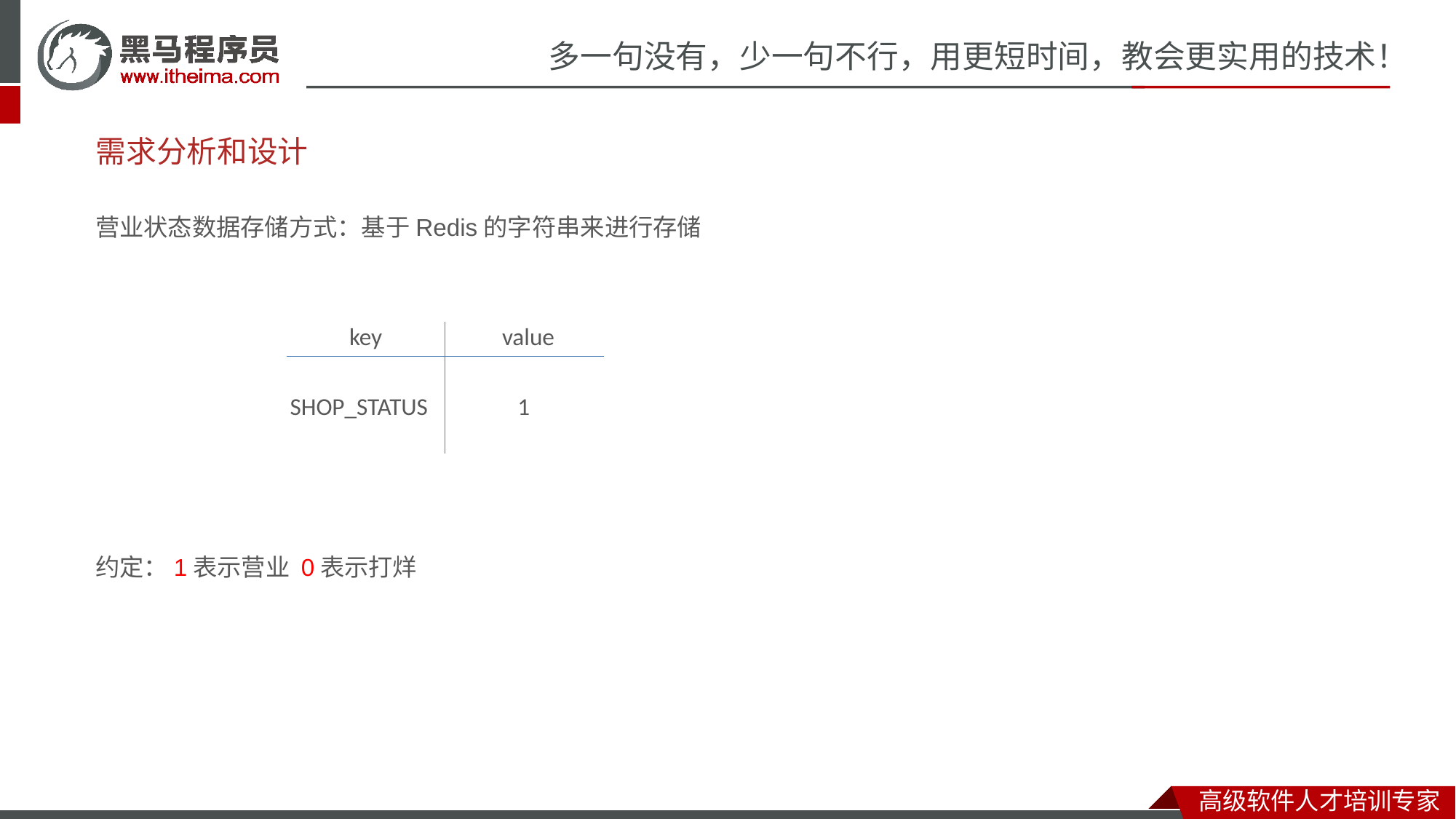

# 需求分析和设计
营业状态数据存储方式：基于Redis的字符串来进行存储
key
value
SHOP_STATUS
1
约定：1表示营业 0表示打烊